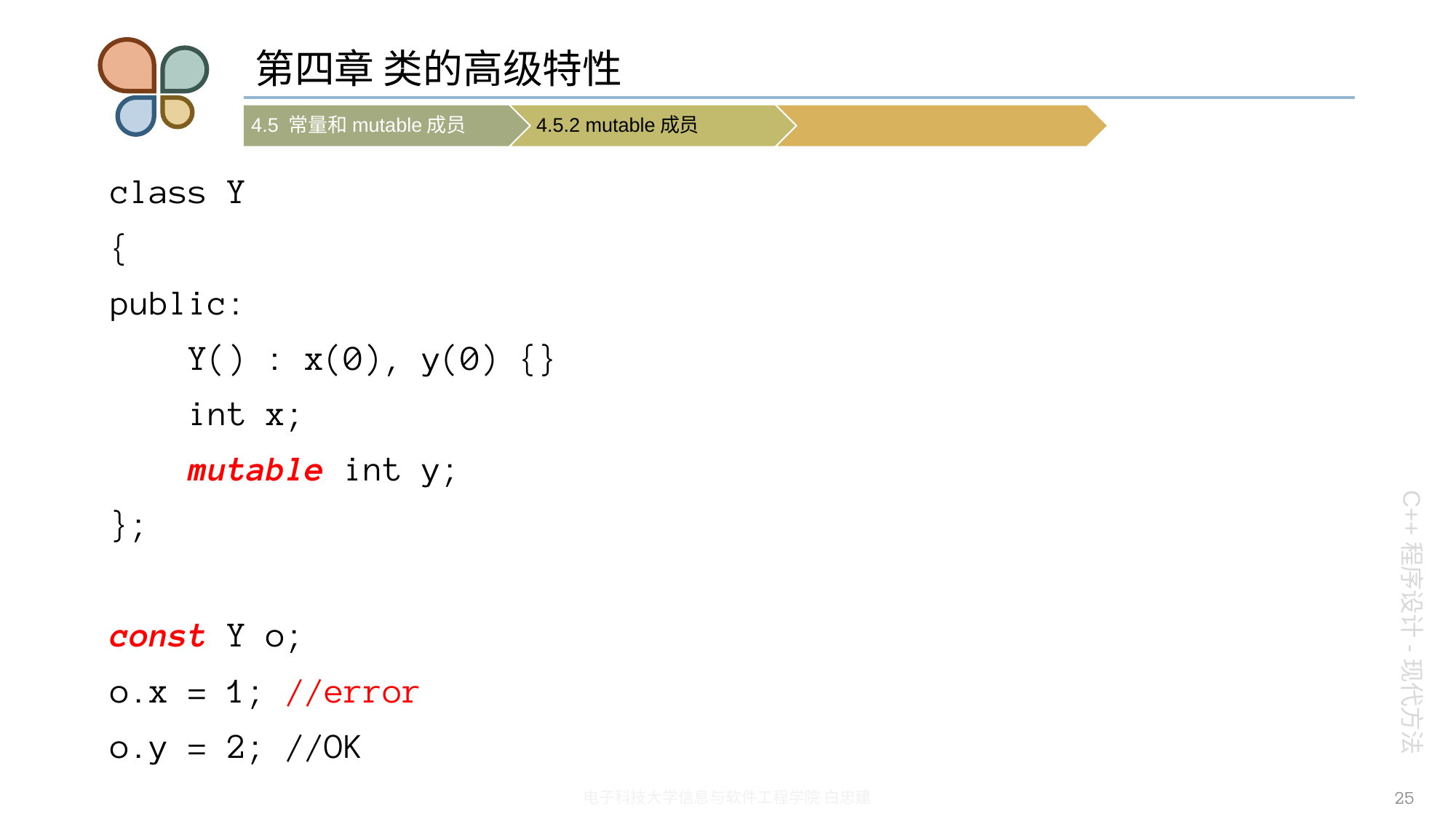

# 第四章 类的高级特性
4.5 常量和mutable成员
4.5.2 mutable成员

class Y
{
public:
    Y() : x(0), y(0) {}
    int x;
    mutable int y;
};

const Y o;
o.x = 1; //error
o.y = 2; //OK
25